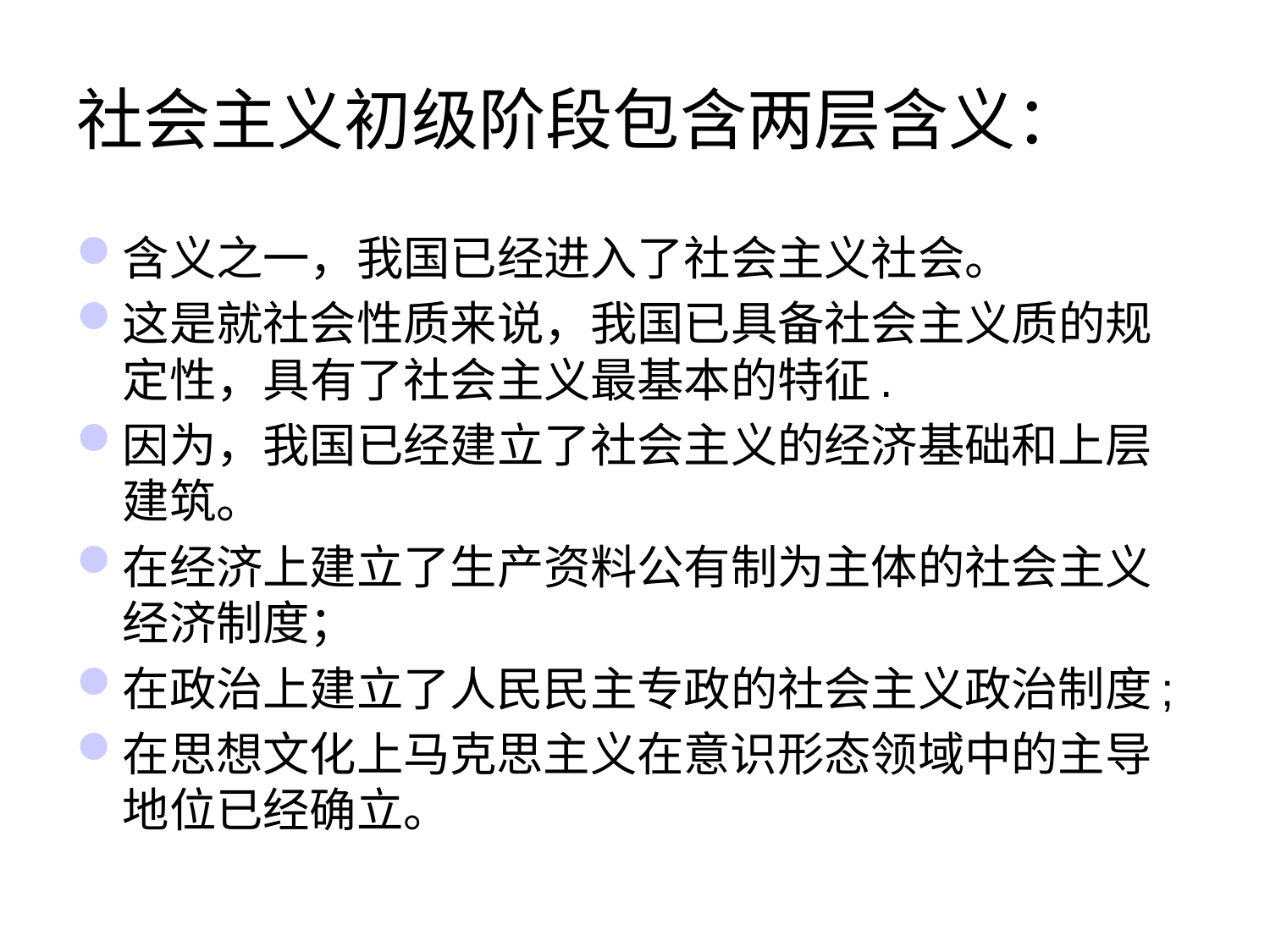

# 社会主义初级阶段包含两层含义：
含义之一，我国已经进入了社会主义社会。
这是就社会性质来说，我国已具备社会主义质的规定性，具有了社会主义最基本的特征.
因为，我国已经建立了社会主义的经济基础和上层建筑。
在经济上建立了生产资料公有制为主体的社会主义经济制度；
在政治上建立了人民民主专政的社会主义政治制度;
在思想文化上马克思主义在意识形态领域中的主导地位已经确立。